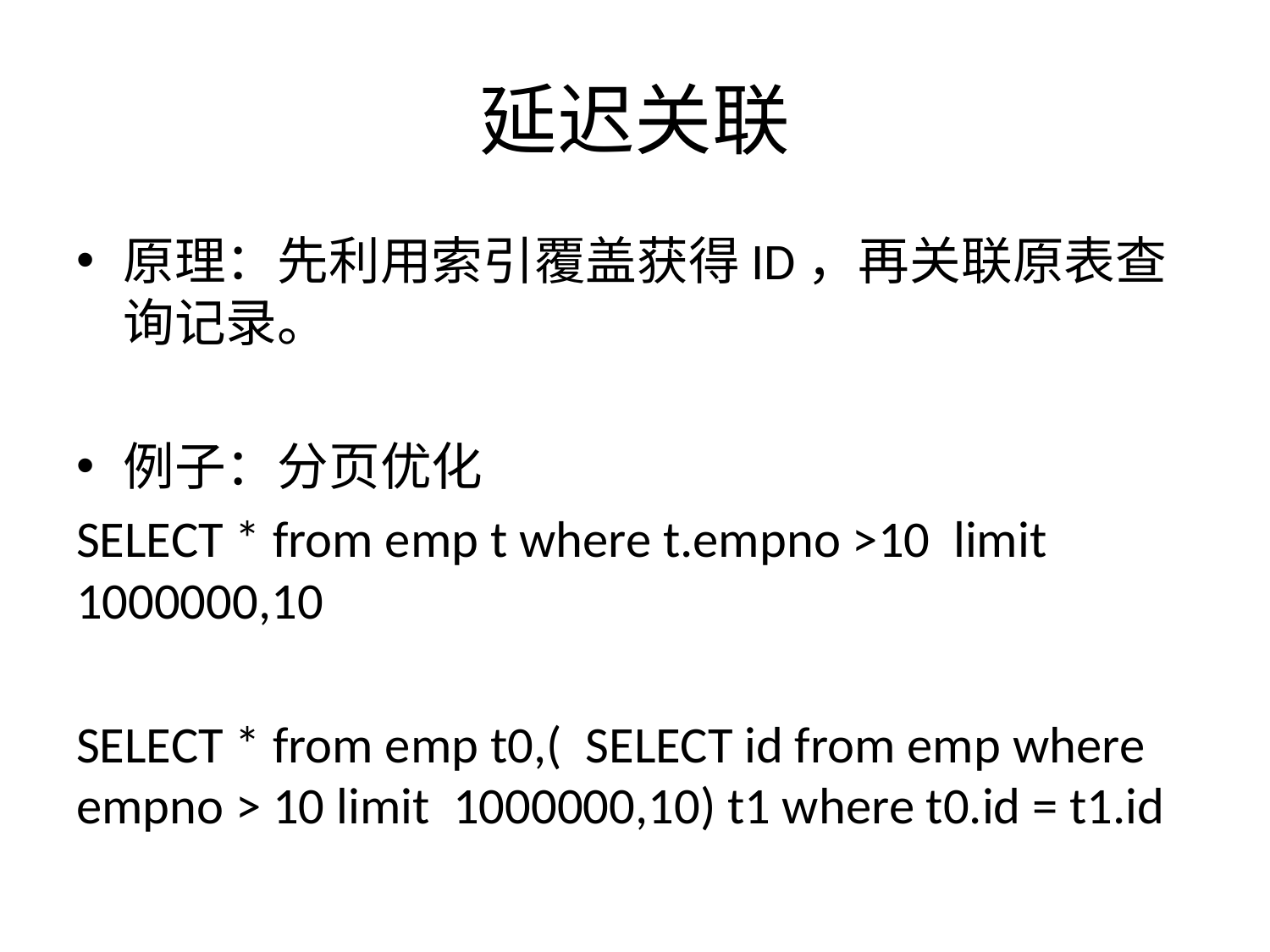

# 延迟关联
原理：先利用索引覆盖获得ID，再关联原表查询记录。

例子：分页优化
SELECT * from emp t where t.empno >10  limit 1000000,10

SELECT * from emp t0,(  SELECT id from emp where empno > 10 limit  1000000,10) t1 where t0.id = t1.id